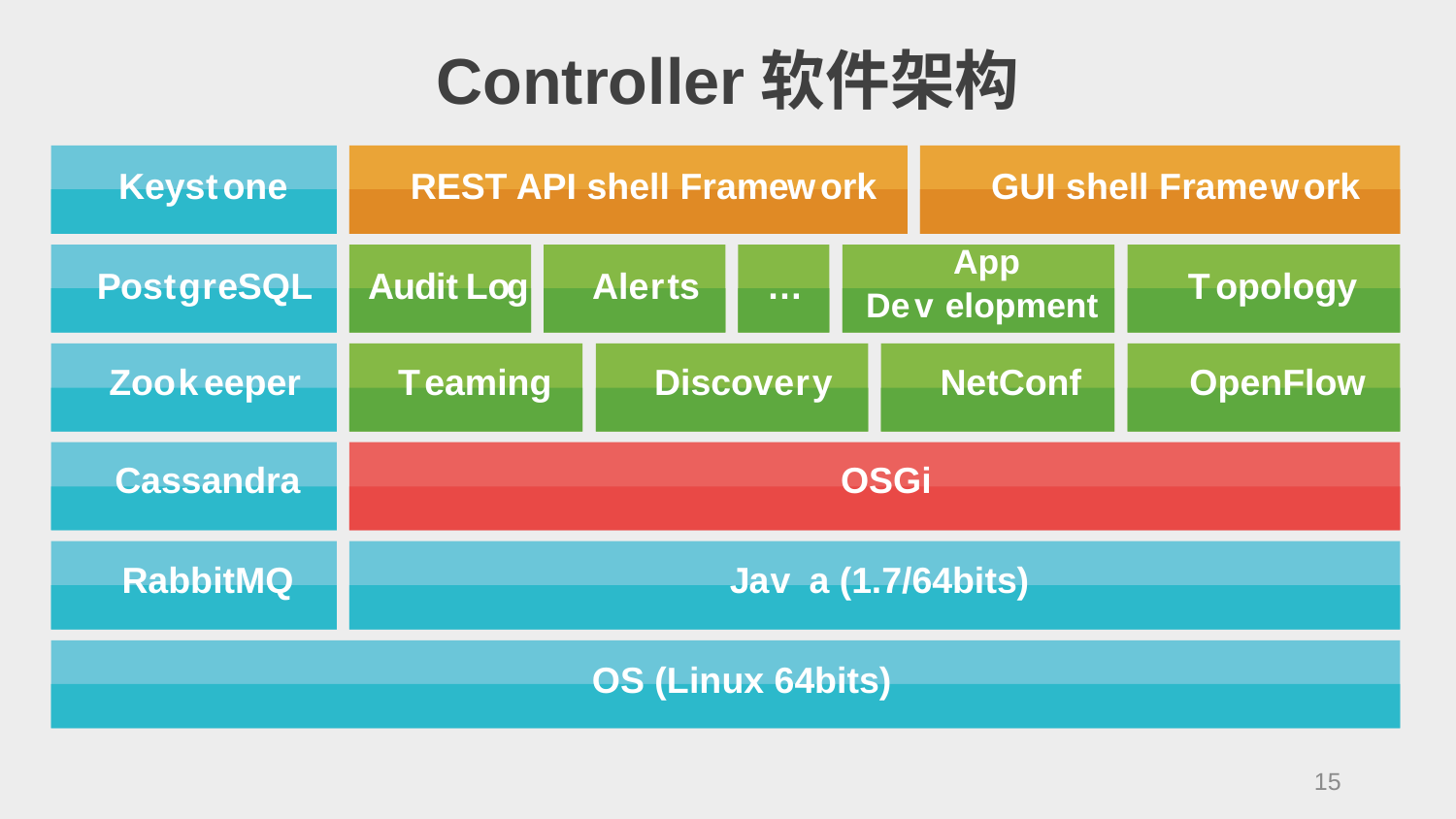

# Controller软件架构

K
eys
t
one
REST API shell Frame
w
ork
GUI shell Frame
w
ork

App

P
os
t
g
r
eSQL
Ale
r
ts
…
T
opology
A
u
d
i
t
Lo
g
De
v
elopment

Zoo
k
eeper
T
eaming
Disco
v
e
r
y
NetConf
OpenFlow

Cassandra
OSGi

RabbitMQ
J
a
v
a (1.7/64bits)

OS (Linux 64bits)

15